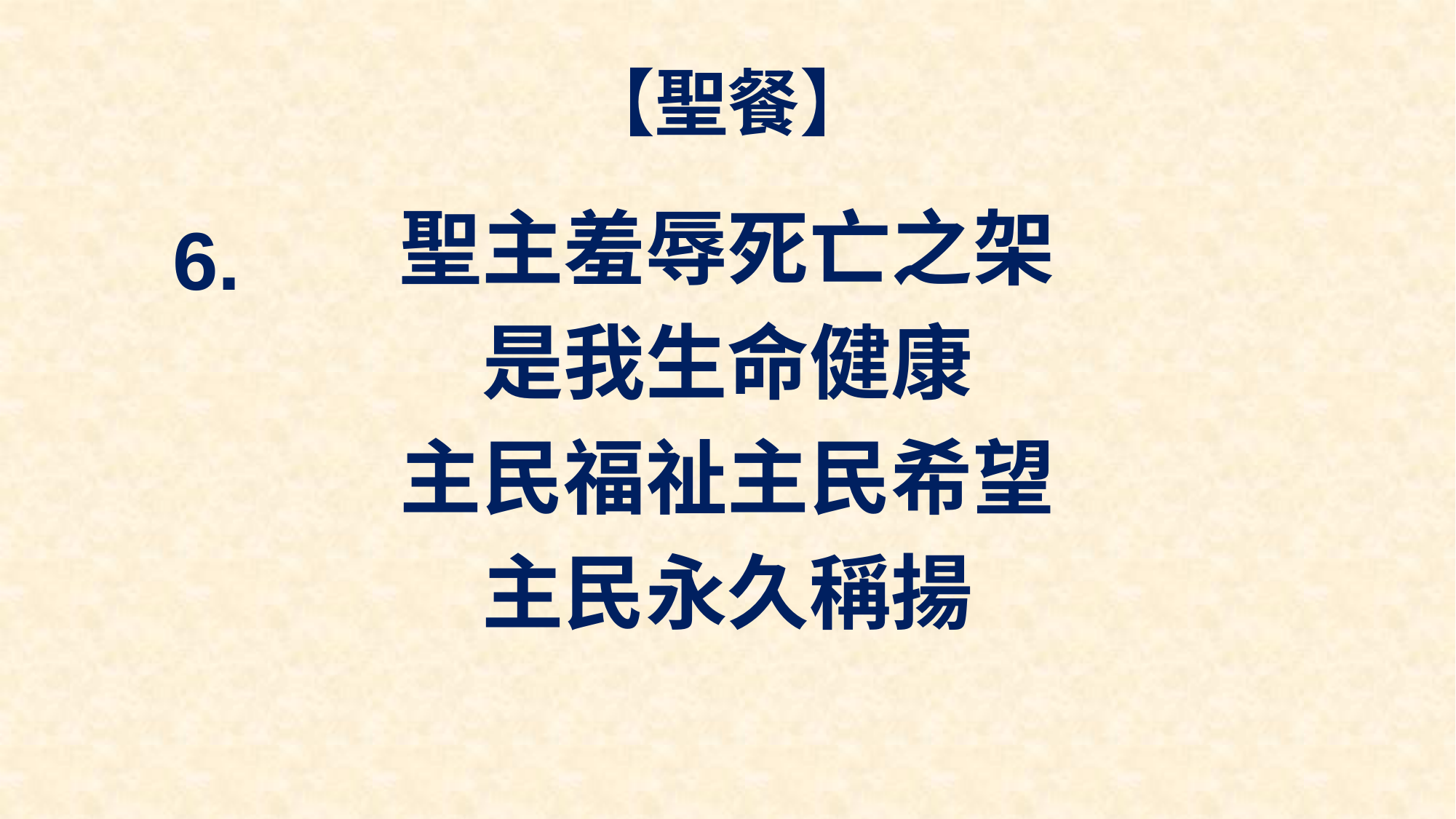

# 【聖餐】
聖主羞辱死亡之架
是我生命健康
主民福祉主民希望
主民永久稱揚
6.